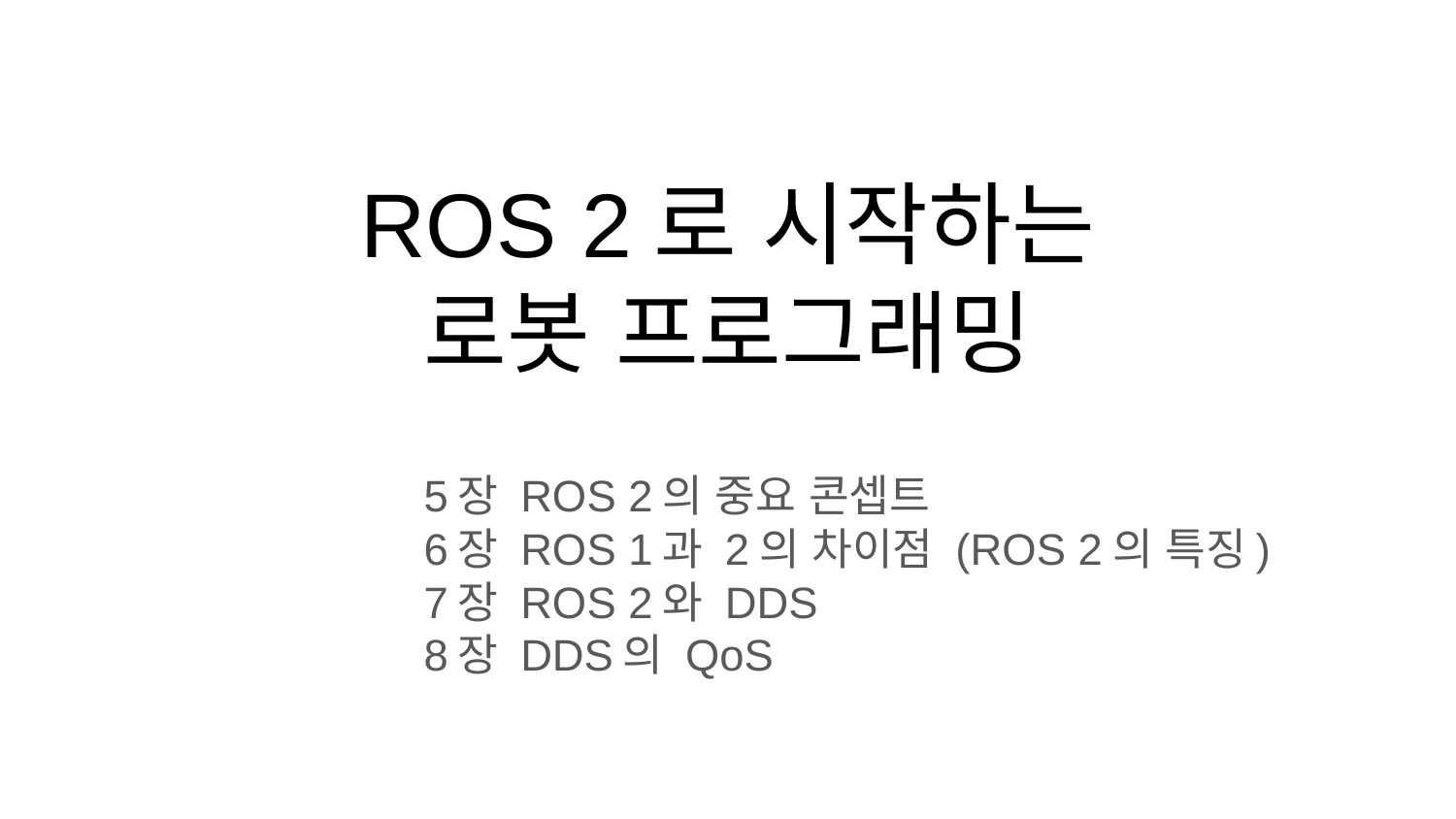

# ROS 2로 시작하는
로봇 프로그래밍
5장 ROS 2의 중요 콘셉트
6장 ROS 1과 2의 차이점 (ROS 2의 특징)
7장 ROS 2와 DDS
8장 DDS의 QoS